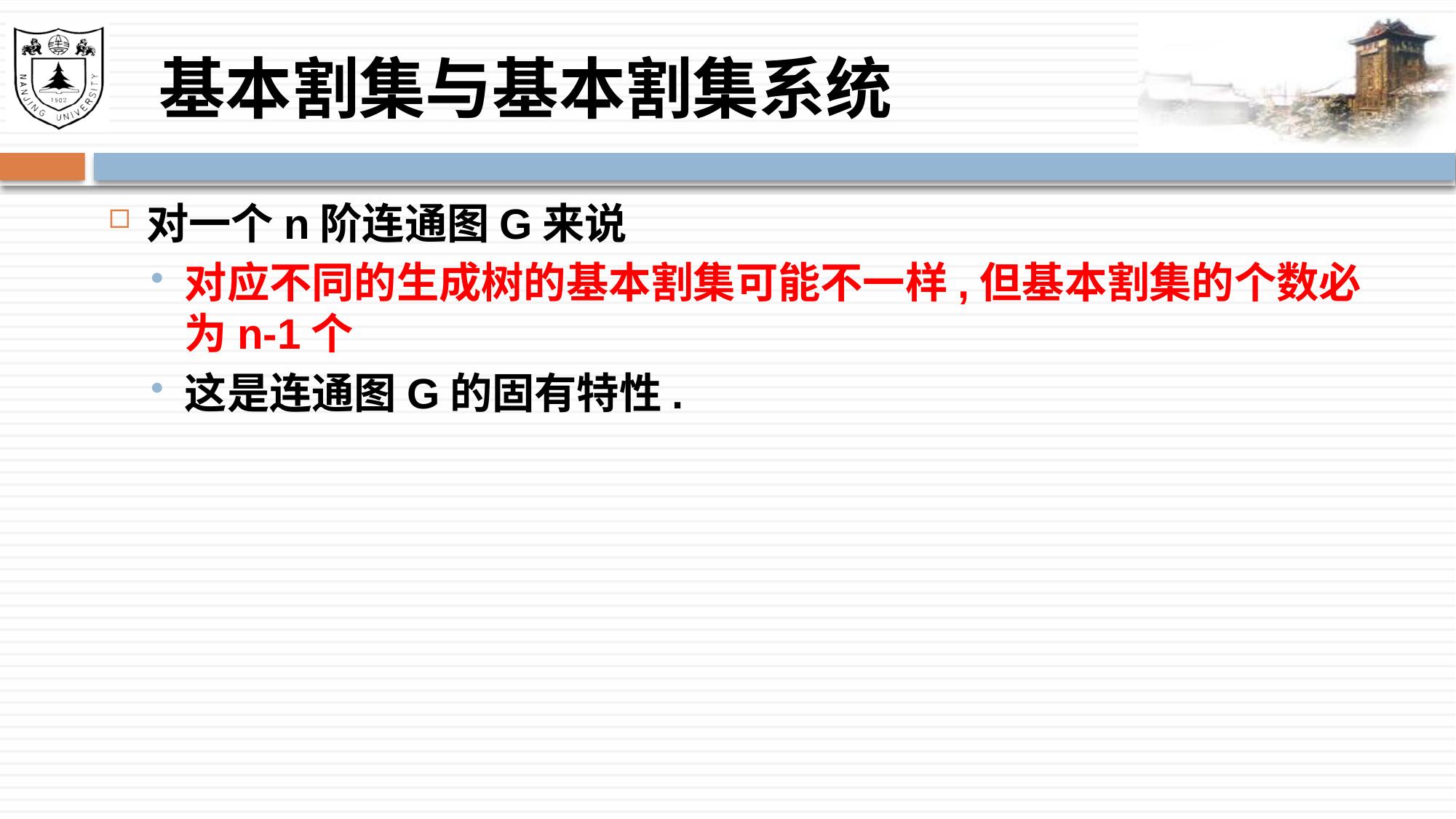

# 基本割集与基本割集系统
对一个n阶连通图G来说
对应不同的生成树的基本割集可能不一样,但基本割集的个数必为n-1个
这是连通图G的固有特性.